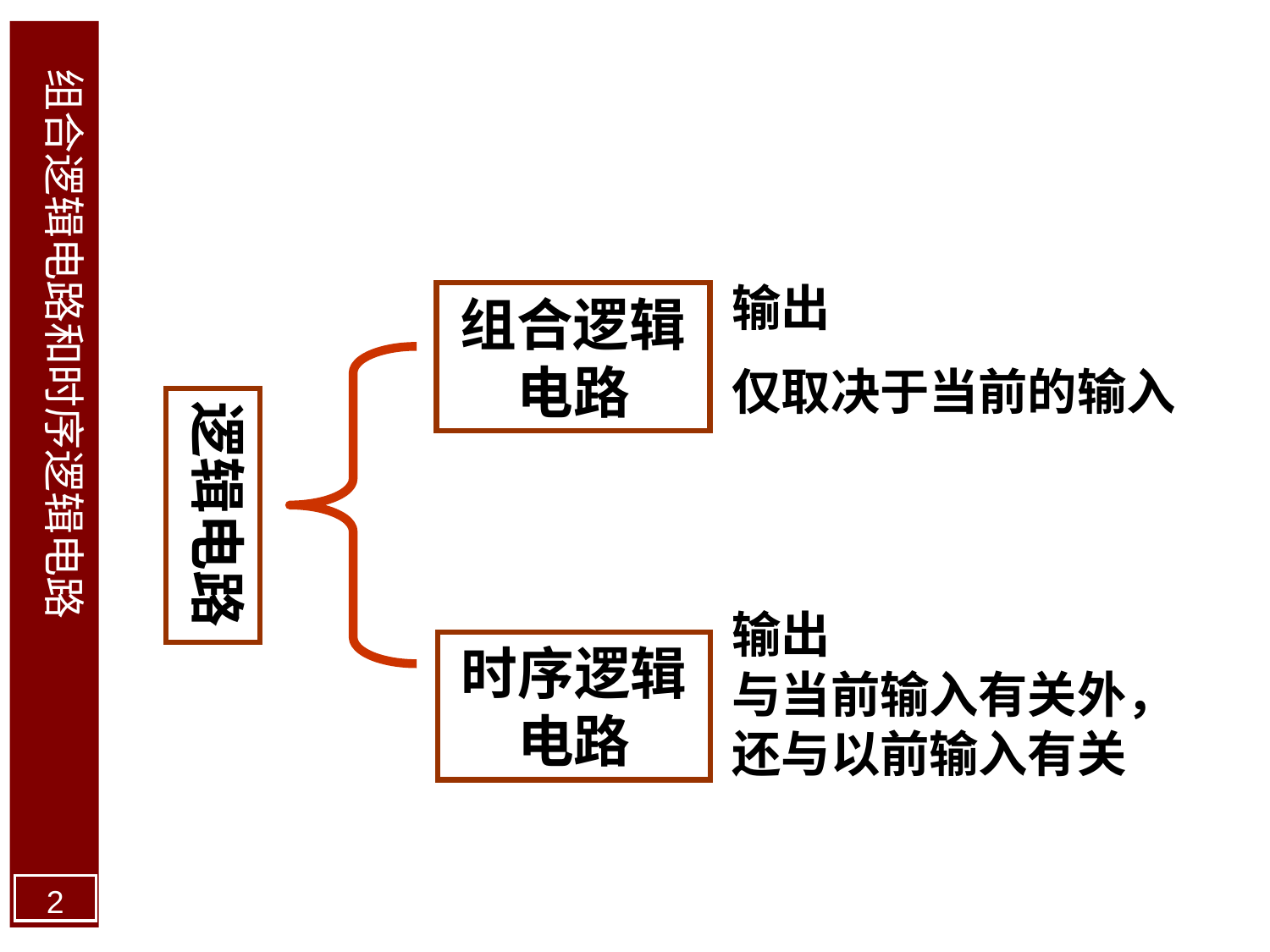

组合逻辑电路和时序逻辑电路
输出
仅取决于当前的输入
组合逻辑电路

逻辑电路
输出
与当前输入有关外，
还与以前输入有关
时序逻辑电路
2